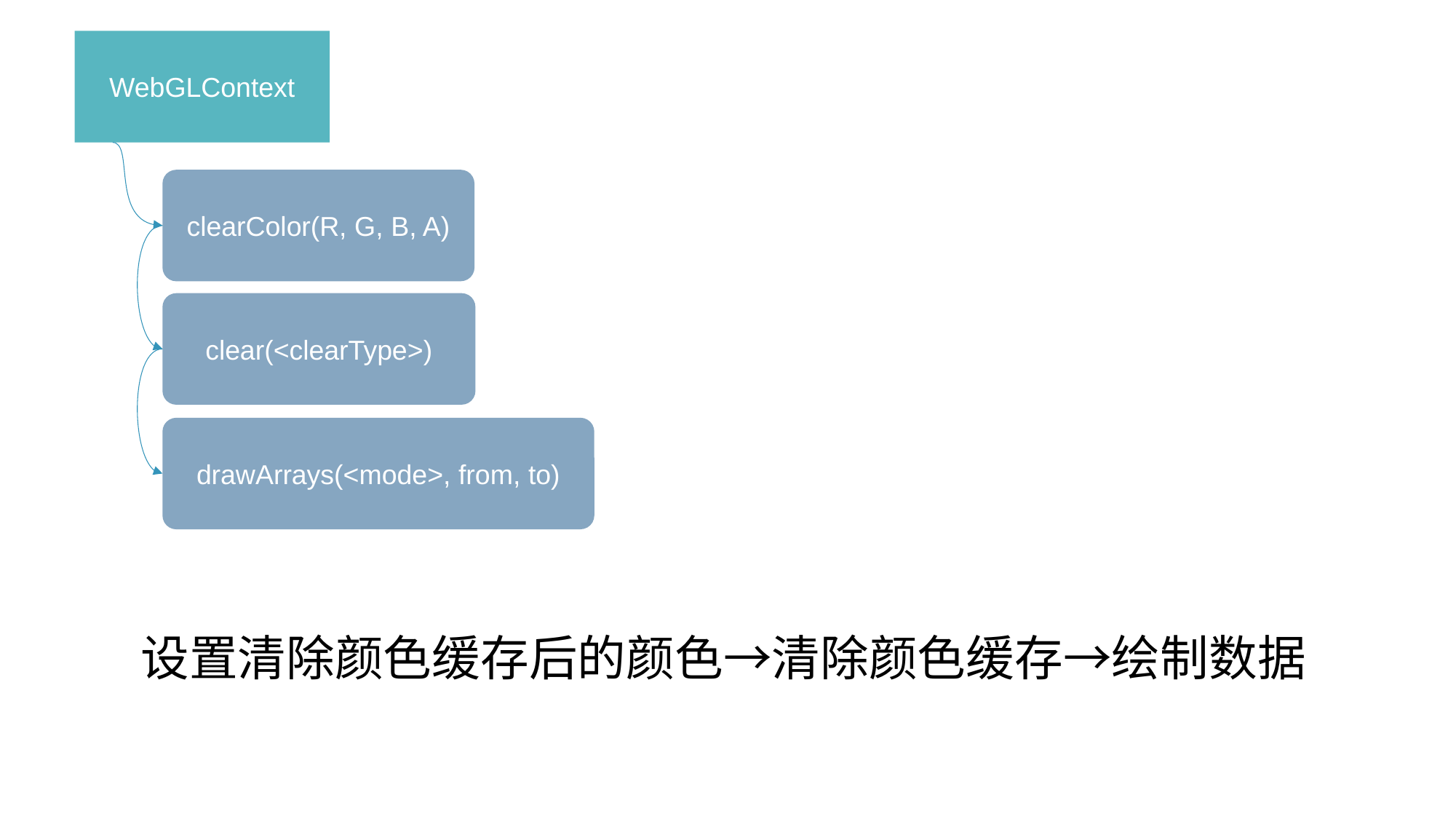

WebGLContext
clearColor(R, G, B, A)
clear(<clearType>)
drawArrays(<mode>, from, to)
设置清除颜色缓存后的颜色→清除颜色缓存→绘制数据